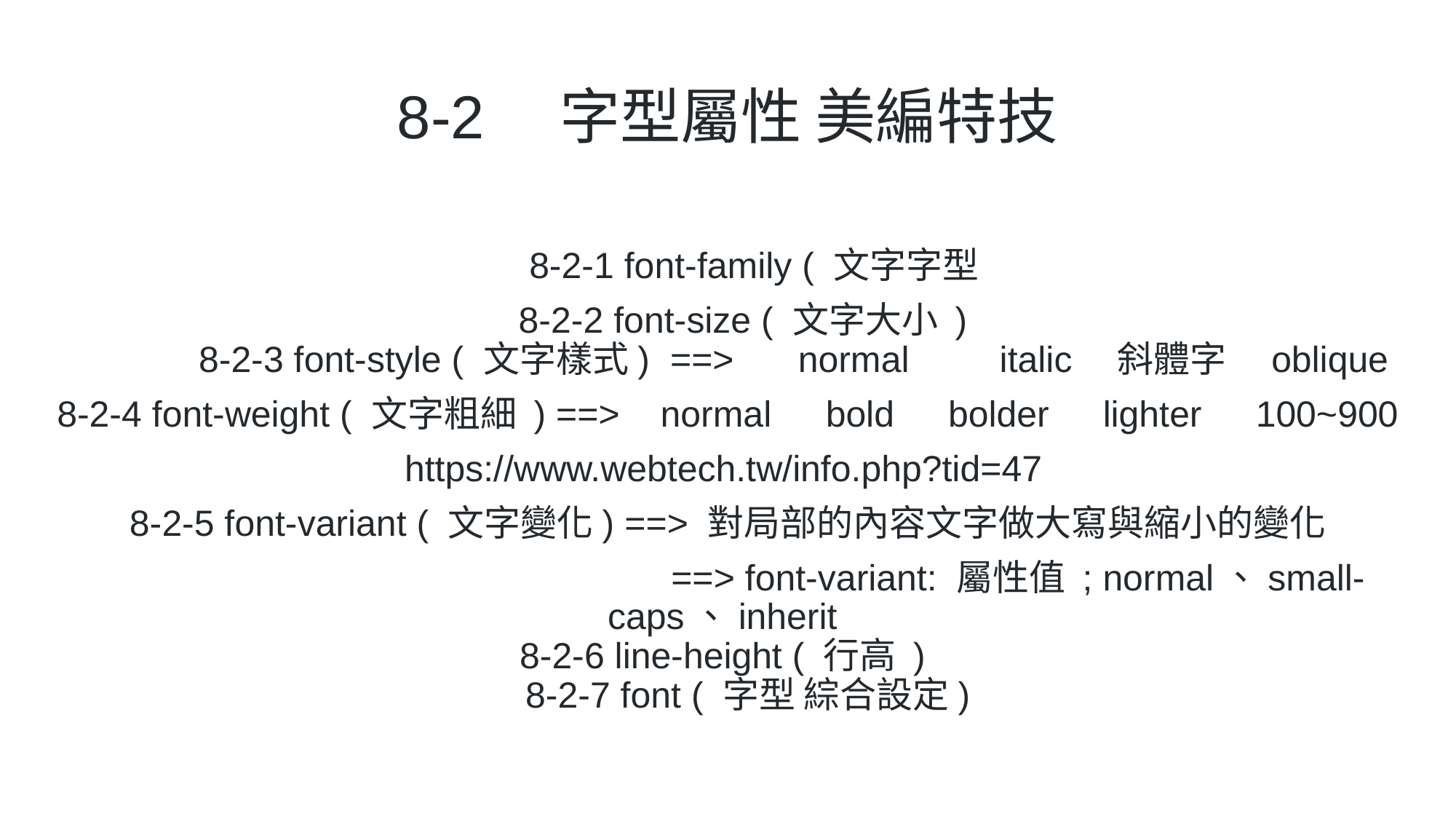

8-2　字型屬性 美編特技

      8-2-1 font-family ( 文字字型
    8-2-2 font-size ( 文字大小 )
              8-2-3 font-style ( 文字樣式)  ==> 　normal　　italic　斜體字　oblique
8-2-4 font-weight ( 文字粗細 ) ==>    normal　bold　bolder　lighter　100~900
https://www.webtech.tw/info.php?tid=47
8-2-5 font-variant ( 文字變化) ==> 對局部的內容文字做大寫與縮小的變化
                                                         ==> font-variant: 屬性值 ; normal、small-caps、inherit
8-2-6 line-height ( 行高 )
     8-2-7 font ( 字型 綜合設定)